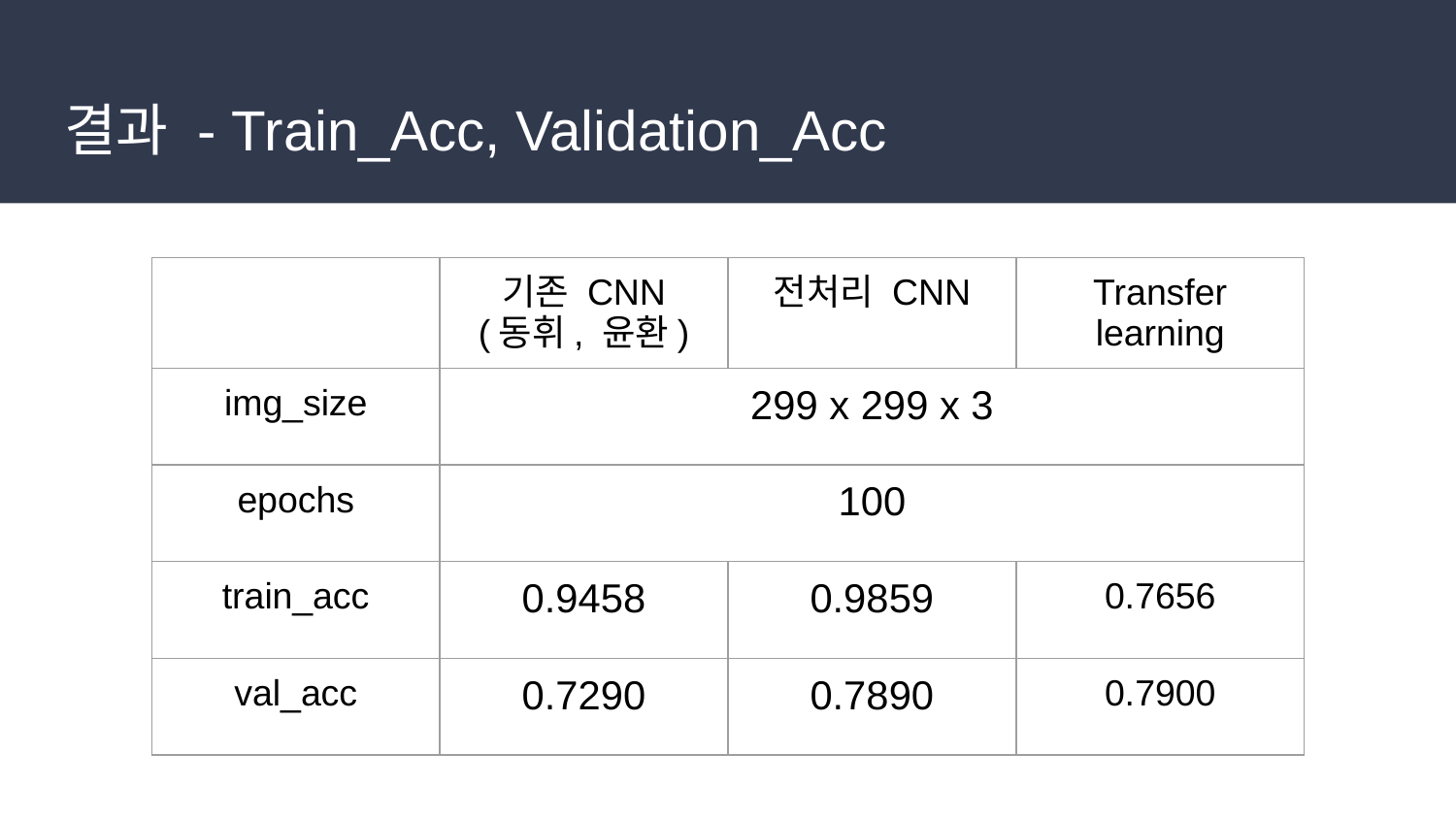

# 결과 - Train_Acc, Validation_Acc
|  | 기존 CNN (동휘, 윤환) | 전처리 CNN | Transfer learning |
| --- | --- | --- | --- |
| img\_size | 299 x 299 x 3 |  |  |
| epochs | 100 |  |  |
| train\_acc | 0.9458 | 0.9859 | 0.7656 |
| val\_acc | 0.7290 | 0.7890 | 0.7900 |